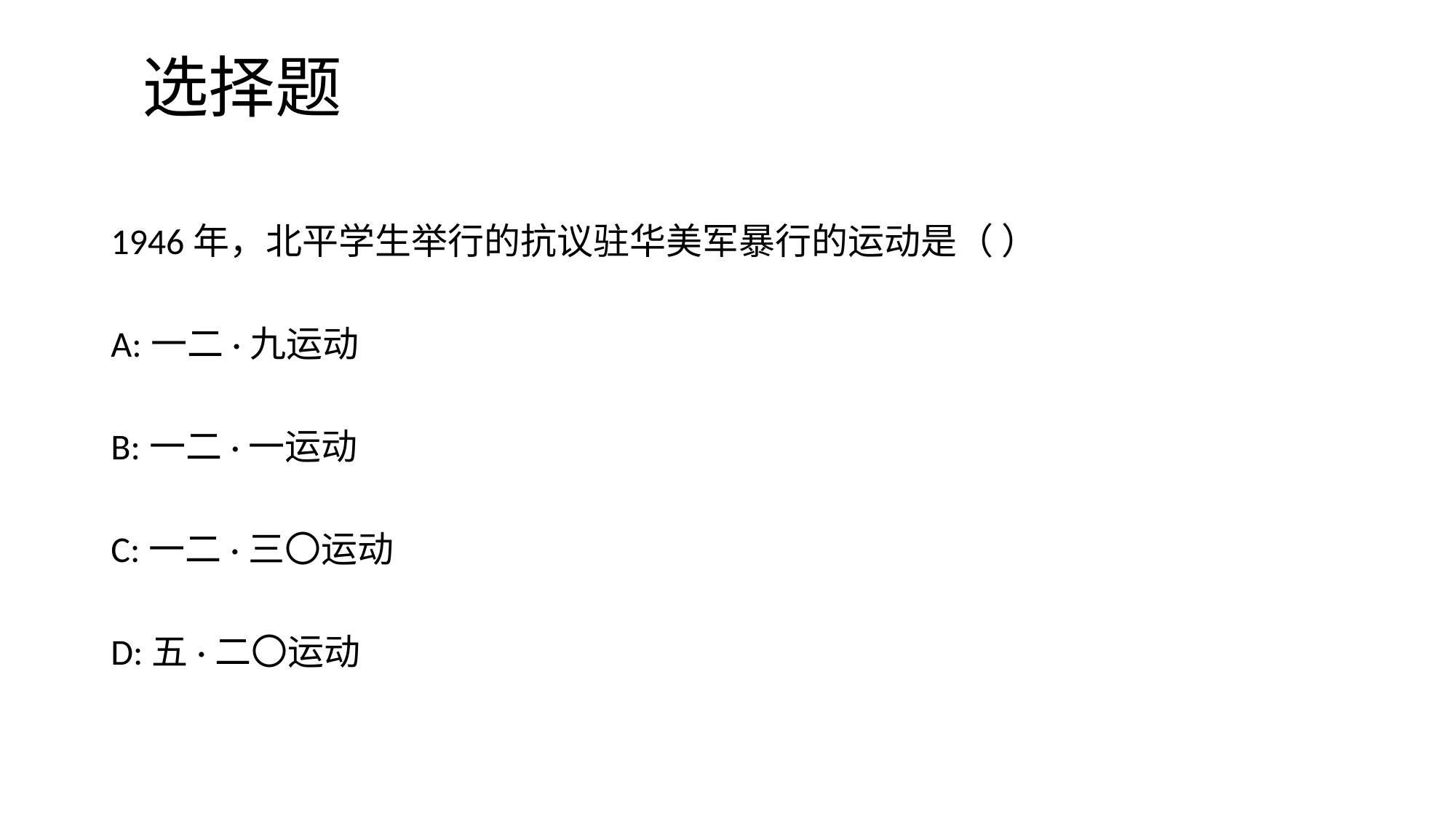

# 选择题
1946年，北平学生举行的抗议驻华美军暴行的运动是（ ）
A:一二·九运动
B:一二·一运动
C:一二·三〇运动
D:五·二〇运动